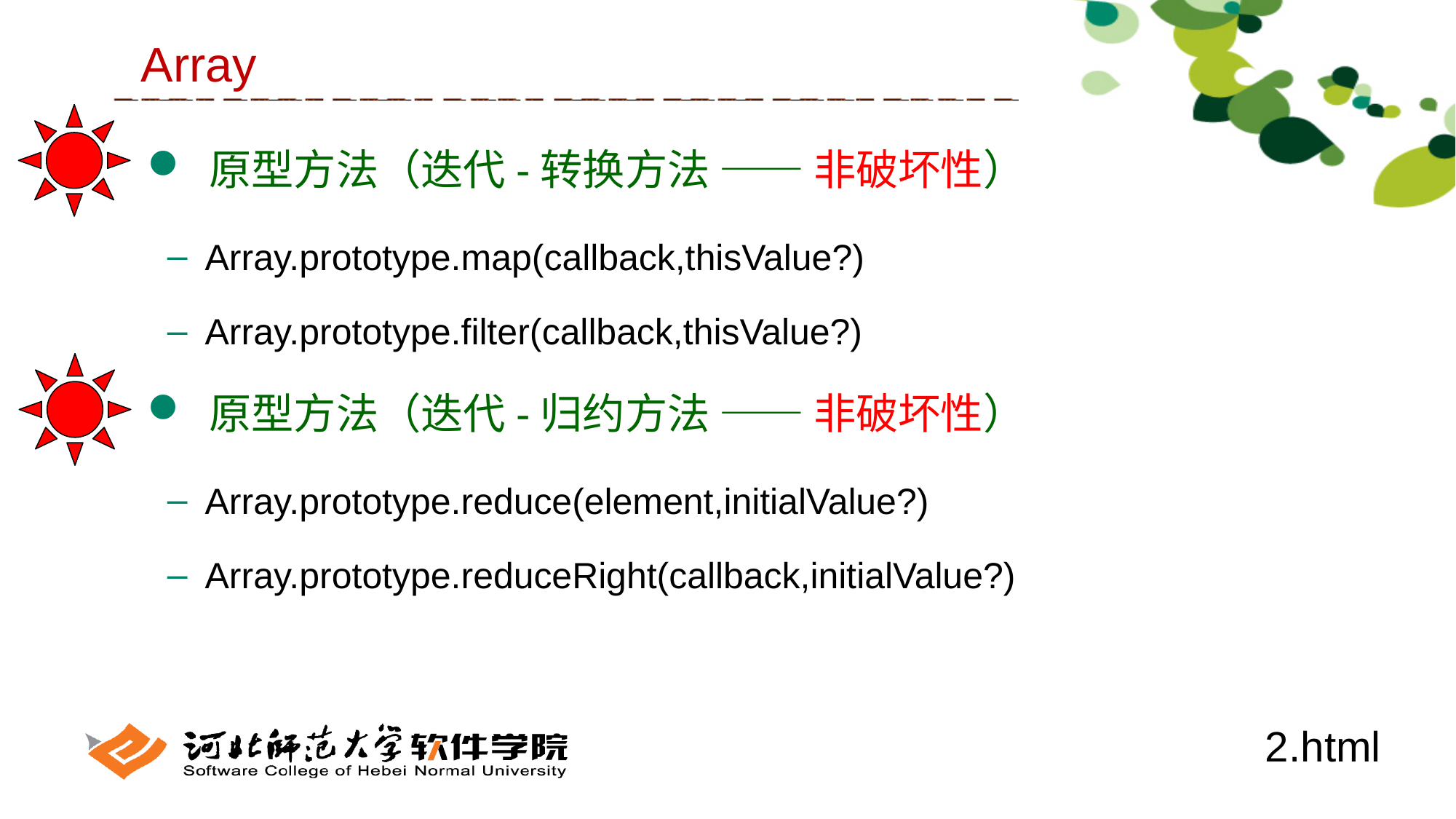

Array

 原型方法（迭代-转换方法 —— 非破坏性）
 Array.prototype.map(callback,thisValue?)
 Array.prototype.filter(callback,thisValue?)
 原型方法（迭代-归约方法 —— 非破坏性）
 Array.prototype.reduce(element,initialValue?)
 Array.prototype.reduceRight(callback,initialValue?)

2.html